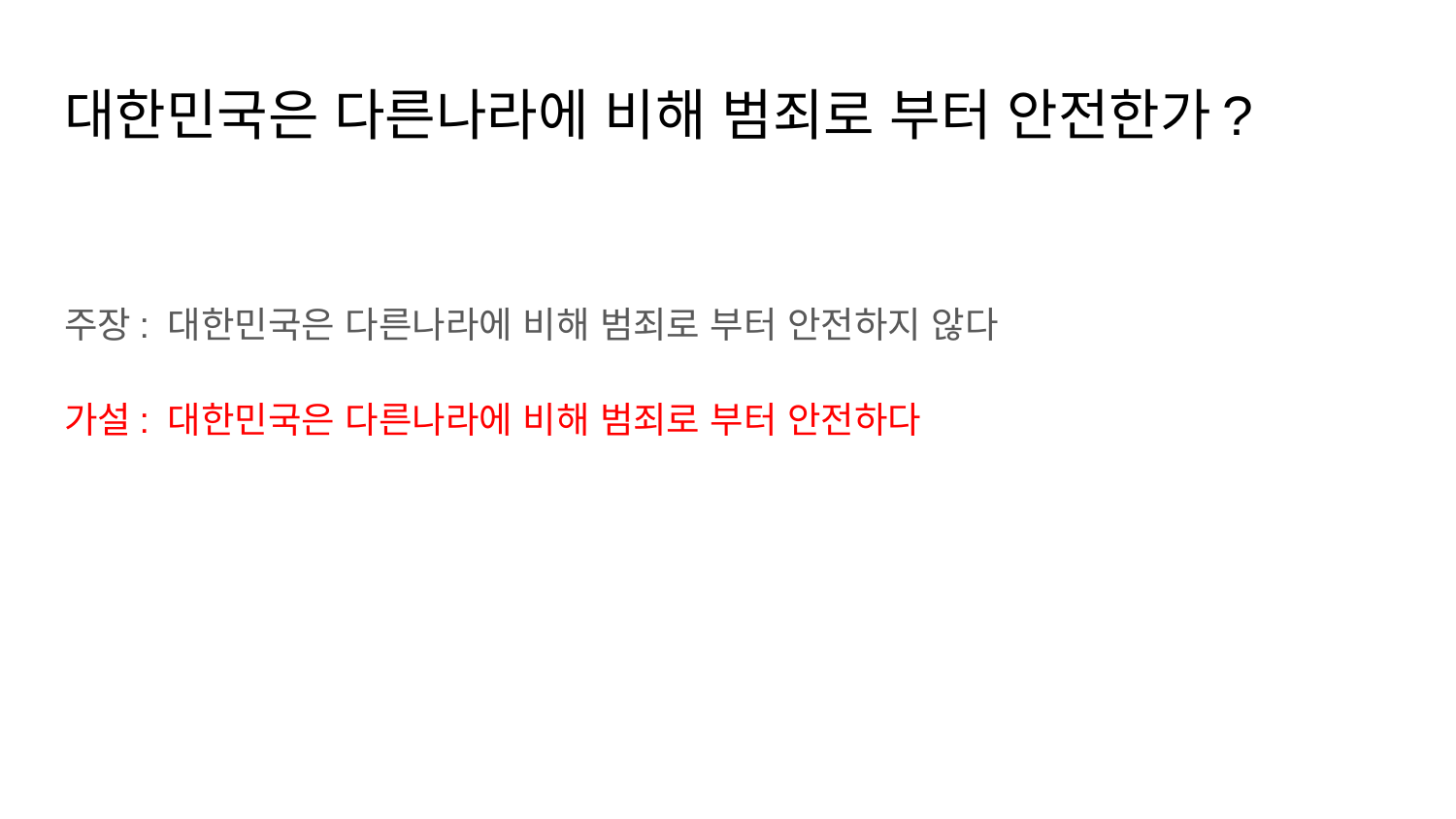

# 대한민국은 다른나라에 비해 범죄로 부터 안전한가?
주장: 대한민국은 다른나라에 비해 범죄로 부터 안전하지 않다
가설: 대한민국은 다른나라에 비해 범죄로 부터 안전하다